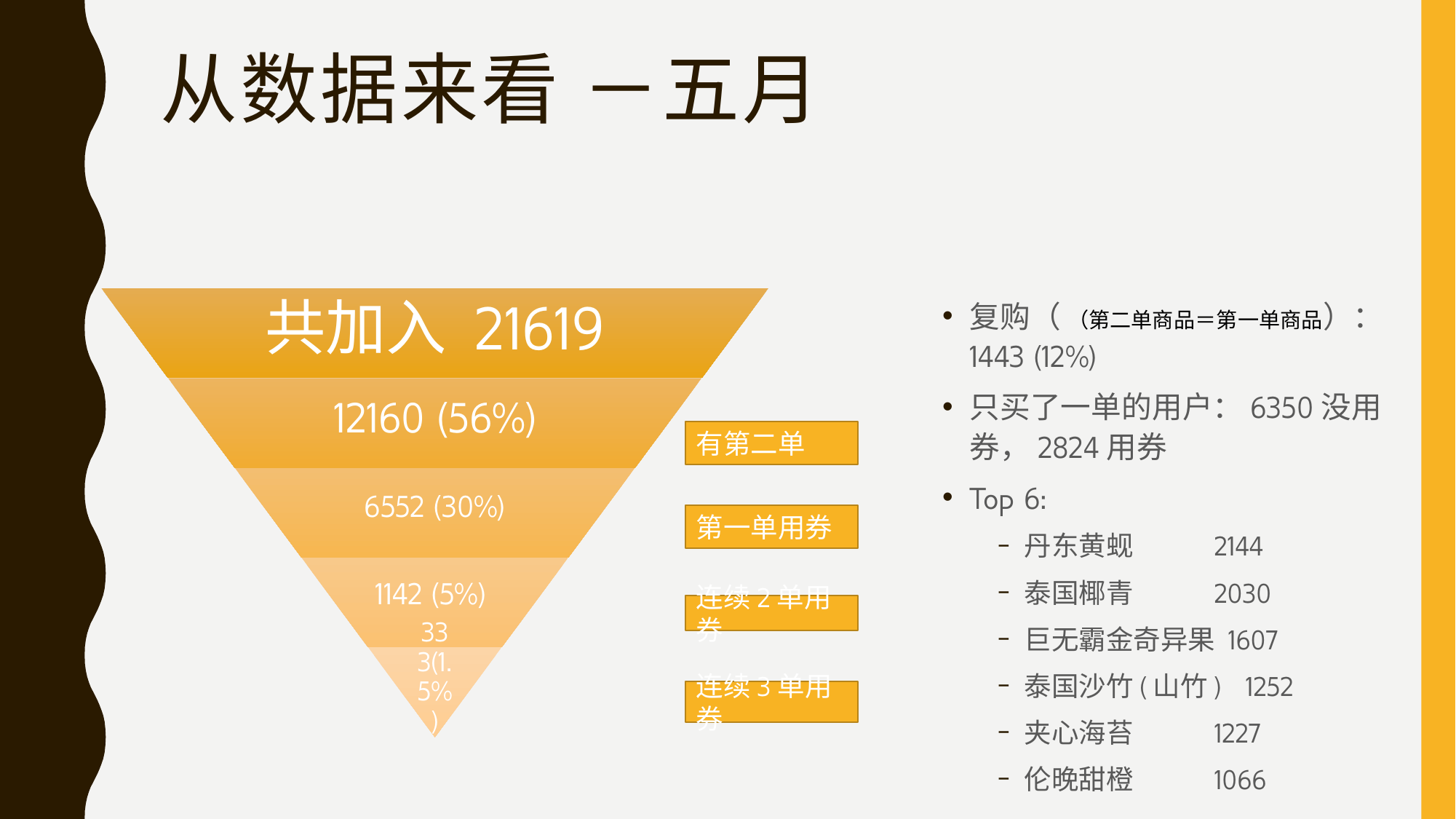

# 从数据来看 －五月
共加入 21619
12160 (56%)
6552 (30%)
1142 (5%)
333(1.5%)
复购（ （第二单商品＝第一单商品）：1443 (12%)
只买了一单的用户：6350没用券，2824用券
Top 6:
丹东黄蚬            2144
泰国椰青            2030
巨无霸金奇异果 1607
泰国沙竹(山竹)   1252
夹心海苔            1227
伦晚甜橙            1066
有第二单
第一单用券
连续2单用券
连续3单用券